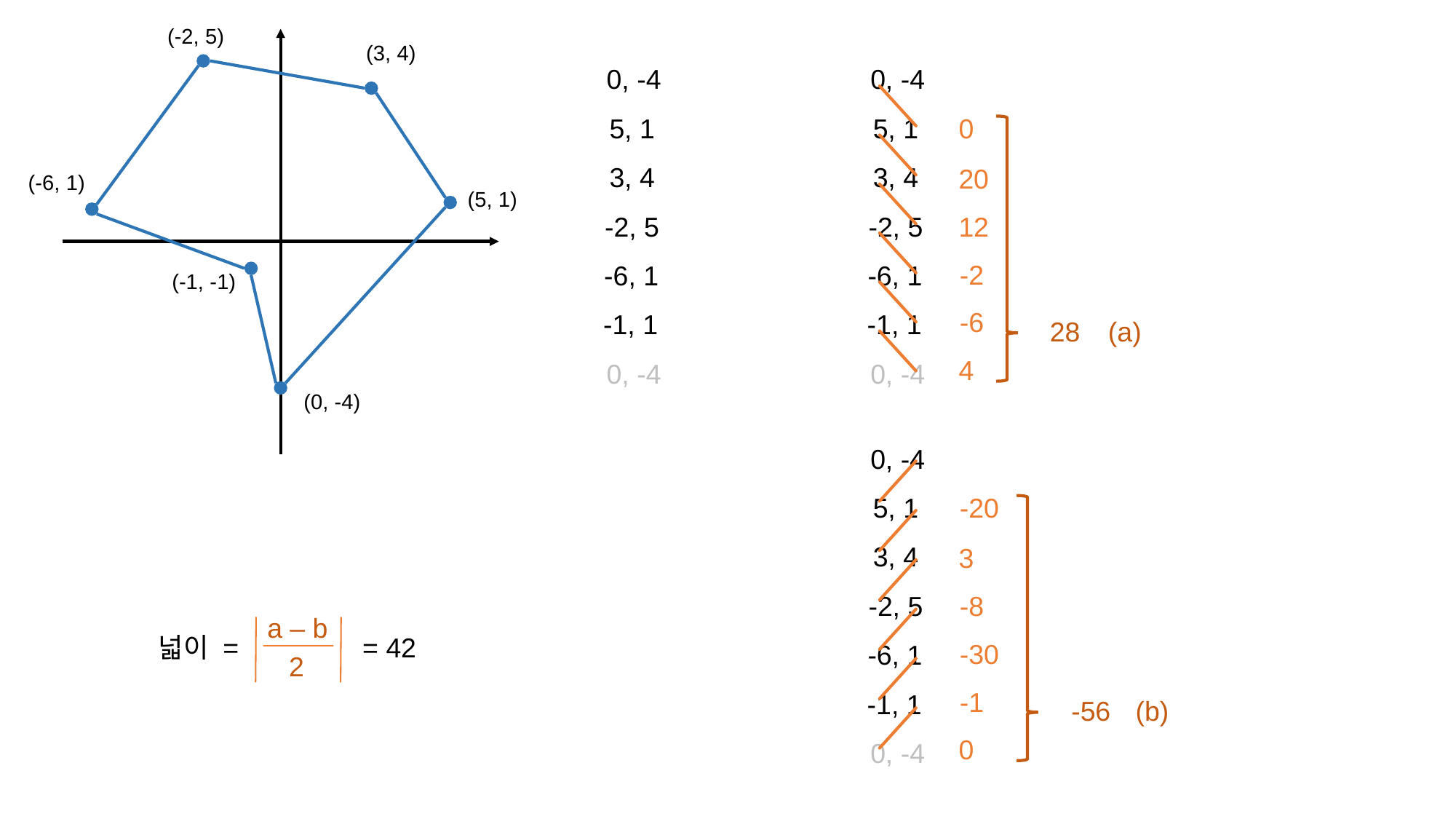

(-2, 5)
(3, 4)

(-6, 1)
(5, 1)

(-1, -1)

(0, -4)
0, -4
5, 1
3, 4
-2, 5
-6, 1
-1, 1
0, -4
0, -4
5, 1
3, 4
-2, 5
-6, 1
-1, 1
0, -4
0

20
12
-2
-6
28
(a)
4
0, -4
5, 1
3, 4
-2, 5
-6, 1
-1, 1
0, -4
-20

3
-8
-30
-1
-56
(b)
0
 a – b
2
넓이 =
= 42